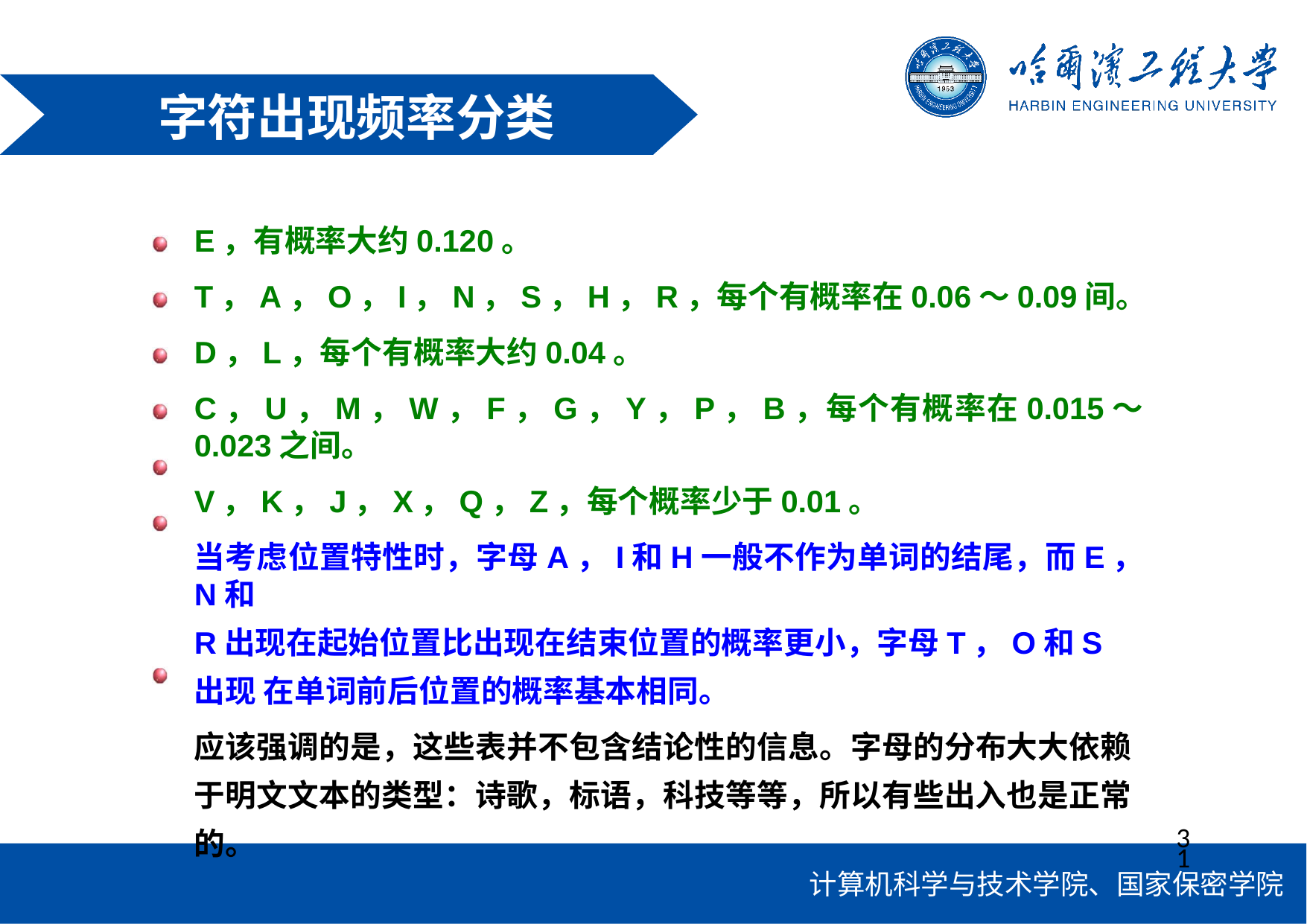

# 字符出现频率分类
E，有概率大约0.120。
T，A，O，I，N，S，H，R，每个有概率在0.06～0.09间。
D，L，每个有概率大约0.04。
C，U，M，W，F，G，Y，P，B，每个有概率在0.015～0.023之间。
V，K，J，X，Q，Z，每个概率少于0.01。
当考虑位置特性时，字母A，I和H一般不作为单词的结尾，而E，N和
R出现在起始位置比出现在结束位置的概率更小，字母T，O和S出现 在单词前后位置的概率基本相同。
应该强调的是，这些表并不包含结论性的信息。字母的分布大大依赖 于明文文本的类型：诗歌，标语，科技等等，所以有些出入也是正常 的。

31